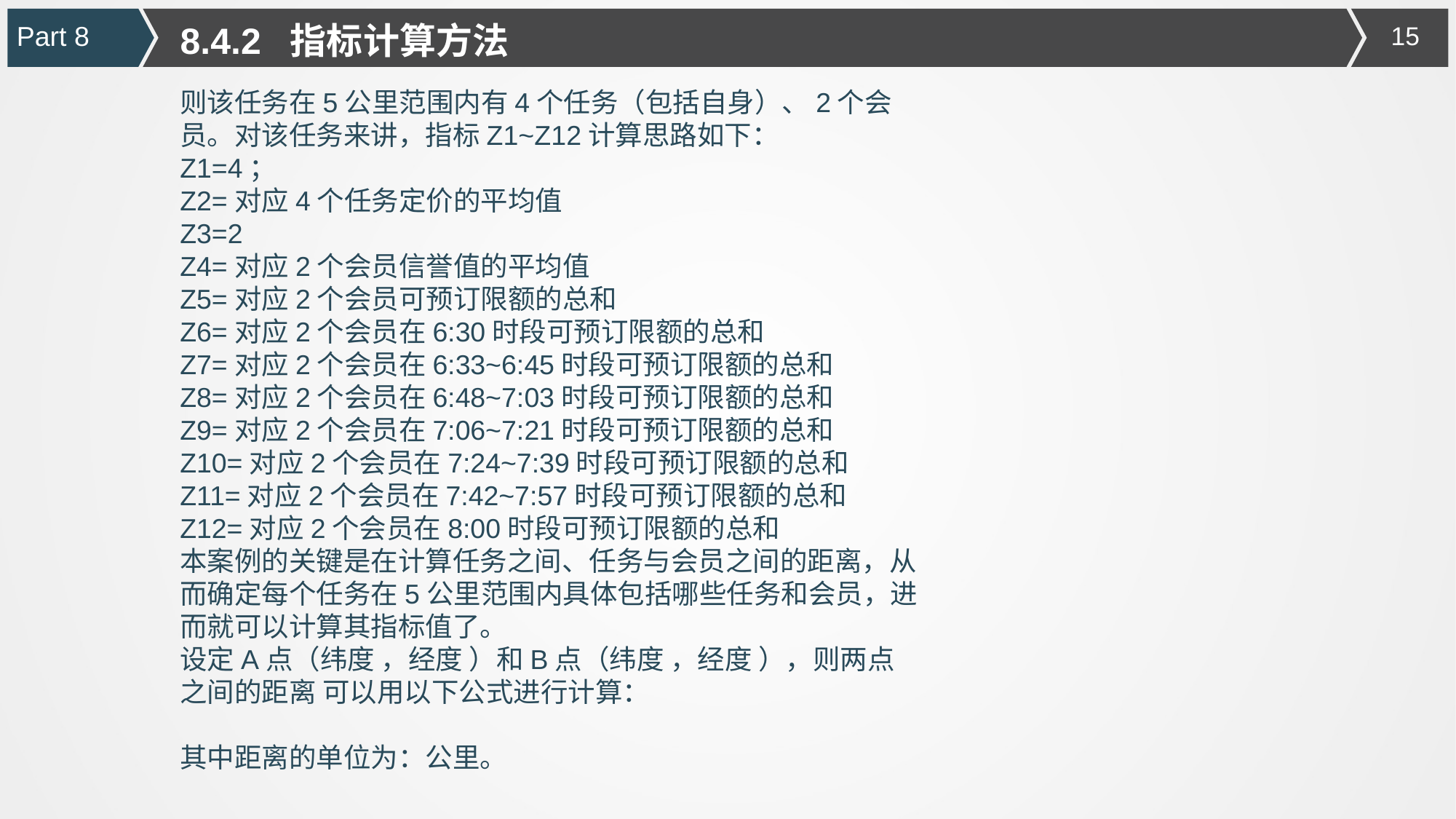

Part 8
# 8.4.2  指标计算方法
则该任务在5公里范围内有4个任务（包括自身）、2个会员。对该任务来讲，指标Z1~Z12计算思路如下：
Z1=4；
Z2=对应4个任务定价的平均值
Z3=2
Z4=对应2个会员信誉值的平均值
Z5=对应2个会员可预订限额的总和
Z6=对应2个会员在6:30时段可预订限额的总和
Z7=对应2个会员在6:33~6:45时段可预订限额的总和
Z8=对应2个会员在6:48~7:03时段可预订限额的总和
Z9=对应2个会员在7:06~7:21时段可预订限额的总和
Z10=对应2个会员在7:24~7:39时段可预订限额的总和
Z11=对应2个会员在7:42~7:57时段可预订限额的总和
Z12=对应2个会员在8:00时段可预订限额的总和
本案例的关键是在计算任务之间、任务与会员之间的距离，从而确定每个任务在5公里范围内具体包括哪些任务和会员，进而就可以计算其指标值了。
设定A点（纬度 ，经度 ）和B点（纬度 ，经度 ），则两点之间的距离 可以用以下公式进行计算：

其中距离的单位为：公里。